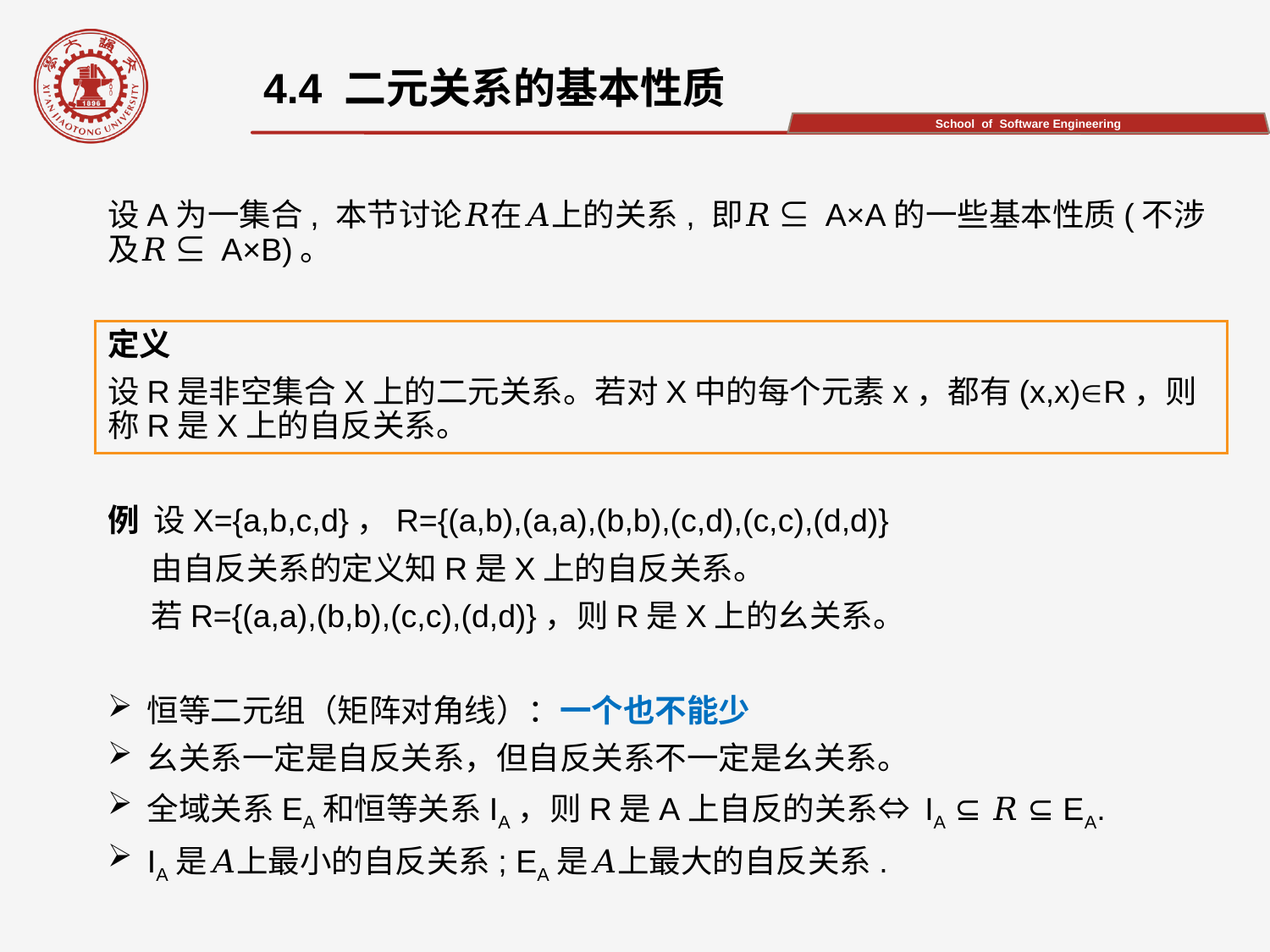

4.4 二元关系的基本性质

设A为一集合, 本节讨论𝑅在𝐴上的关系, 即𝑅 ⊆ A×A的一些基本性质(不涉及𝑅 ⊆ A×B)。

定义
设R是非空集合X上的二元关系。若对X中的每个元素x，都有(x,x)∈R，则称R是X上的自反关系。

例  设X={a,b,c,d}，R={(a,b),(a,a),(b,b),(c,d),(c,c),(d,d)}
     由自反关系的定义知R是X上的自反关系。
     若R={(a,a),(b,b),(c,c),(d,d)}，则R是X上的幺关系。

恒等二元组（矩阵对角线）：一个也不能少
幺关系一定是自反关系，但自反关系不一定是幺关系。
全域关系EA和恒等关系IA，则R是A上自反的关系⇔ IA ⊆ 𝑅 ⊆ EA.
IA是𝐴上最小的自反关系; EA是𝐴上最大的自反关系.